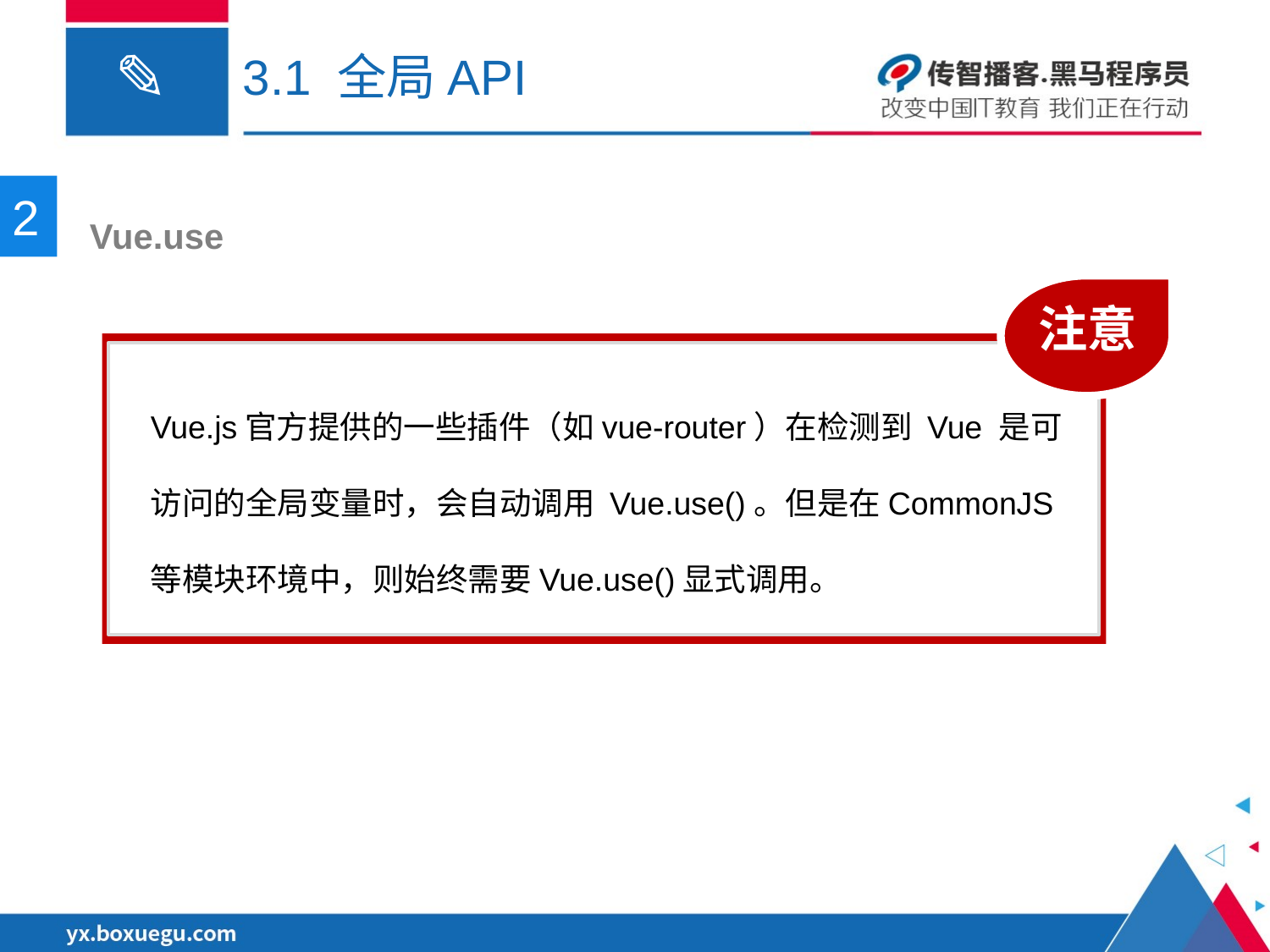

# 3.1 全局API

2
  Vue.use

注意

Vue.js官方提供的一些插件（如vue-router）在检测到 Vue 是可访问的全局变量时，会自动调用 Vue.use()。但是在CommonJS等模块环境中，则始终需要Vue.use()显式调用。